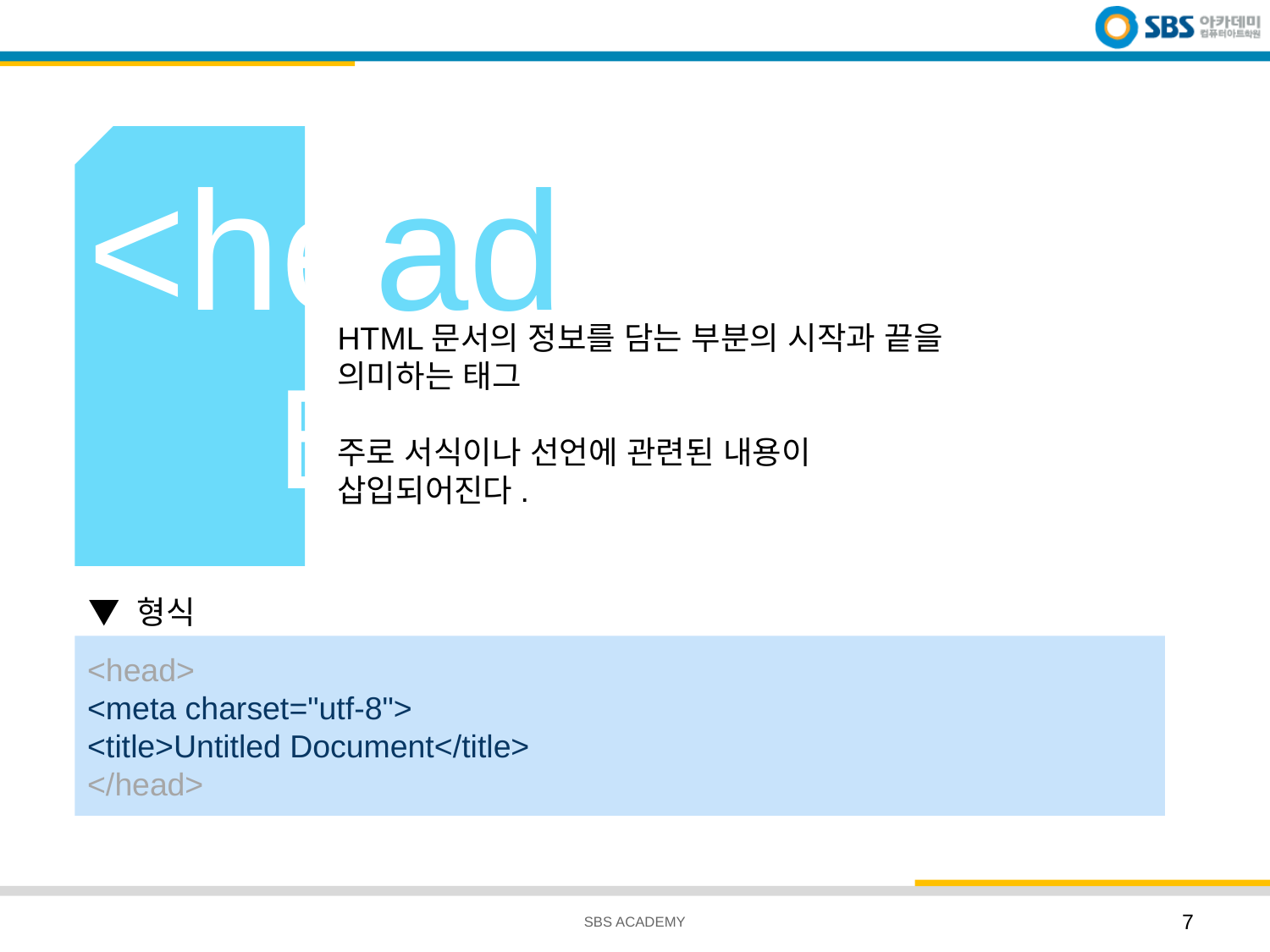

# <head> 태그
HTML문서의 정보를 담는 부분의 시작과 끝을 의미하는 태그

주로 서식이나 선언에 관련된 내용이 삽입되어진다.
▼ 형식
<head>
<meta charset="utf-8">
<title>Untitled Document</title>
</head>
SBS ACADEMY
7